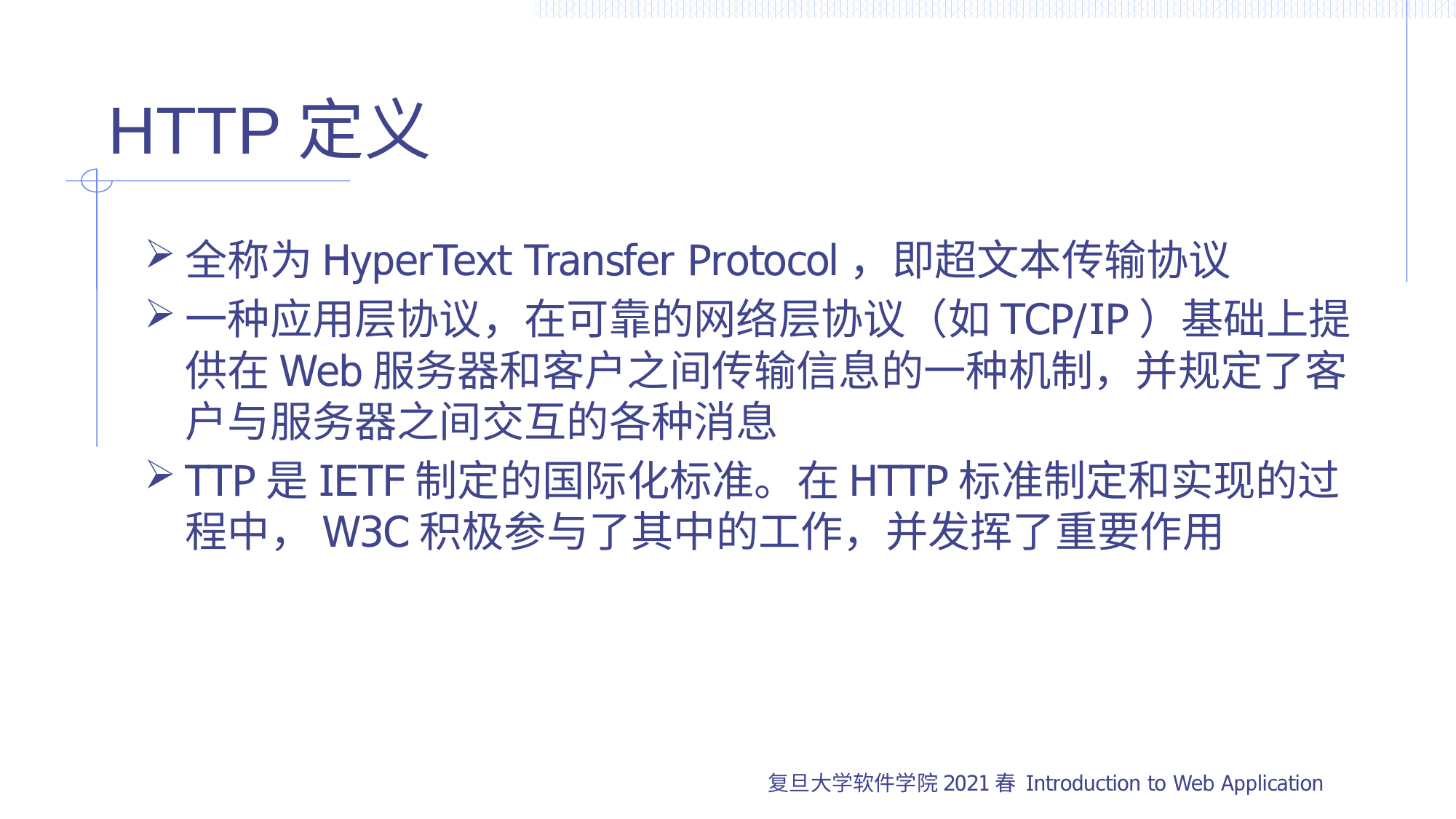

# HTTP定义
全称为HyperText Transfer Protocol，即超文本传输协议
一种应用层协议，在可靠的网络层协议（如TCP/IP）基础上提供在Web服务器和客户之间传输信息的一种机制，并规定了客户与服务器之间交互的各种消息
TTP是IETF制定的国际化标准。在HTTP标准制定和实现的过程中，W3C积极参与了其中的工作，并发挥了重要作用